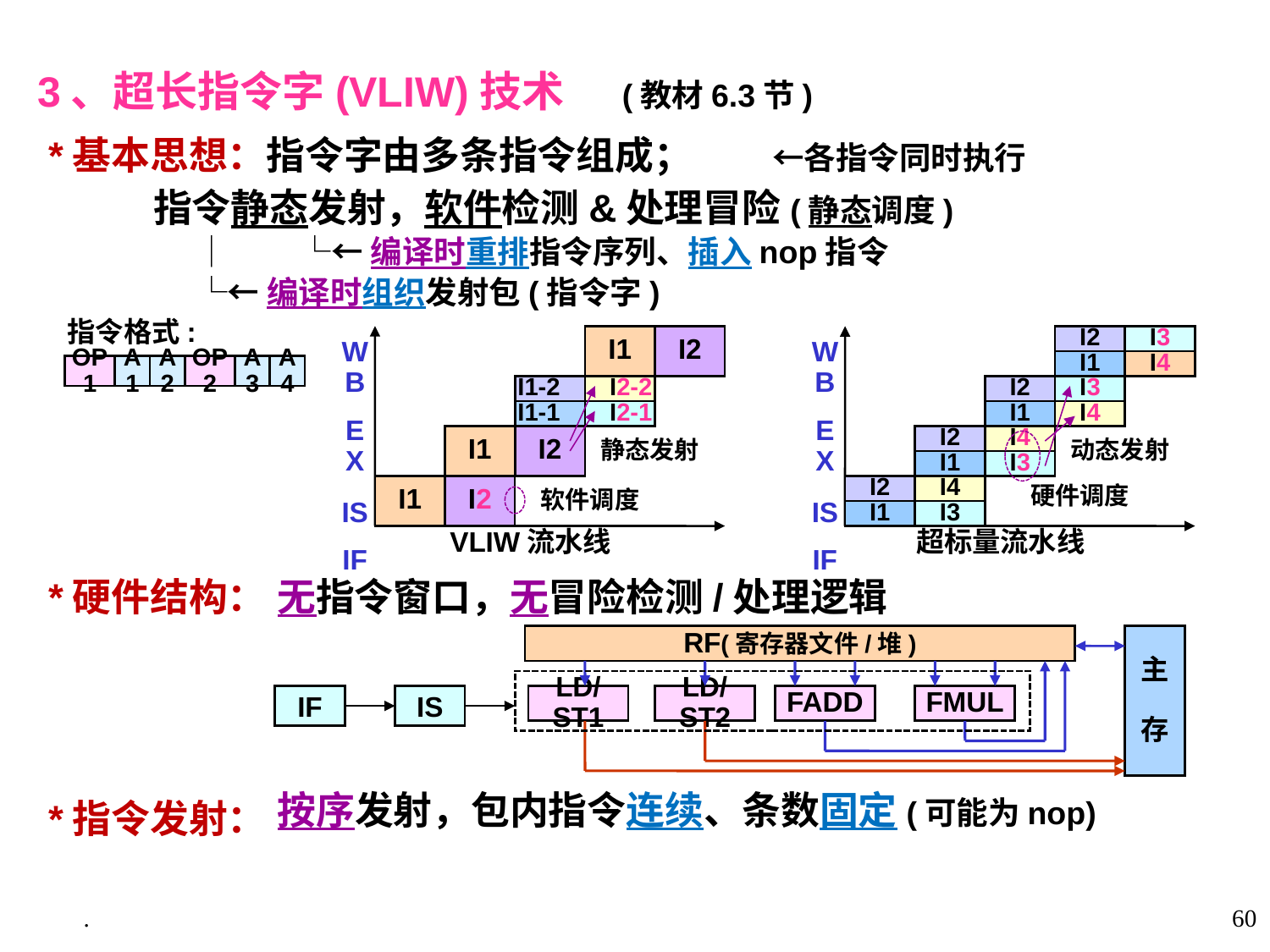

3、超长指令字(VLIW)技术     (教材6.3节)
 *基本思想：指令字由多条指令组成；         ←各指令同时执行
            指令静态发射，软件检测&处理冒险(静态调度)
                      │          └←编译时重排指令序列、插入nop指令
                      └←编译时组织发射包(指令字)
指令格式:
OP2
A3
A4
OP1
A1
A2

I1
I2
WB
EX
IS
IF
I1-2
I2-2
I1-1
I2-1
I1
I2
I1
I2

VLIW流水线

I2
I3
WB
EX
IS
IF
I1
I4
I2
I3
I1
I4
I2
I4
I1
I3
I2
I4
I1
I3

超标量流水线
静态发射
软件调度

动态发射
硬件调度
 *硬件结构：

 *指令发射：
无指令窗口，无冒险检测/处理逻辑
RF(寄存器文件/堆)
主

存

LD/ST1
LD/ST2
FADD
FMUL
IF
IS

按序发射，包内指令连续、条数固定(可能为nop)
.
60